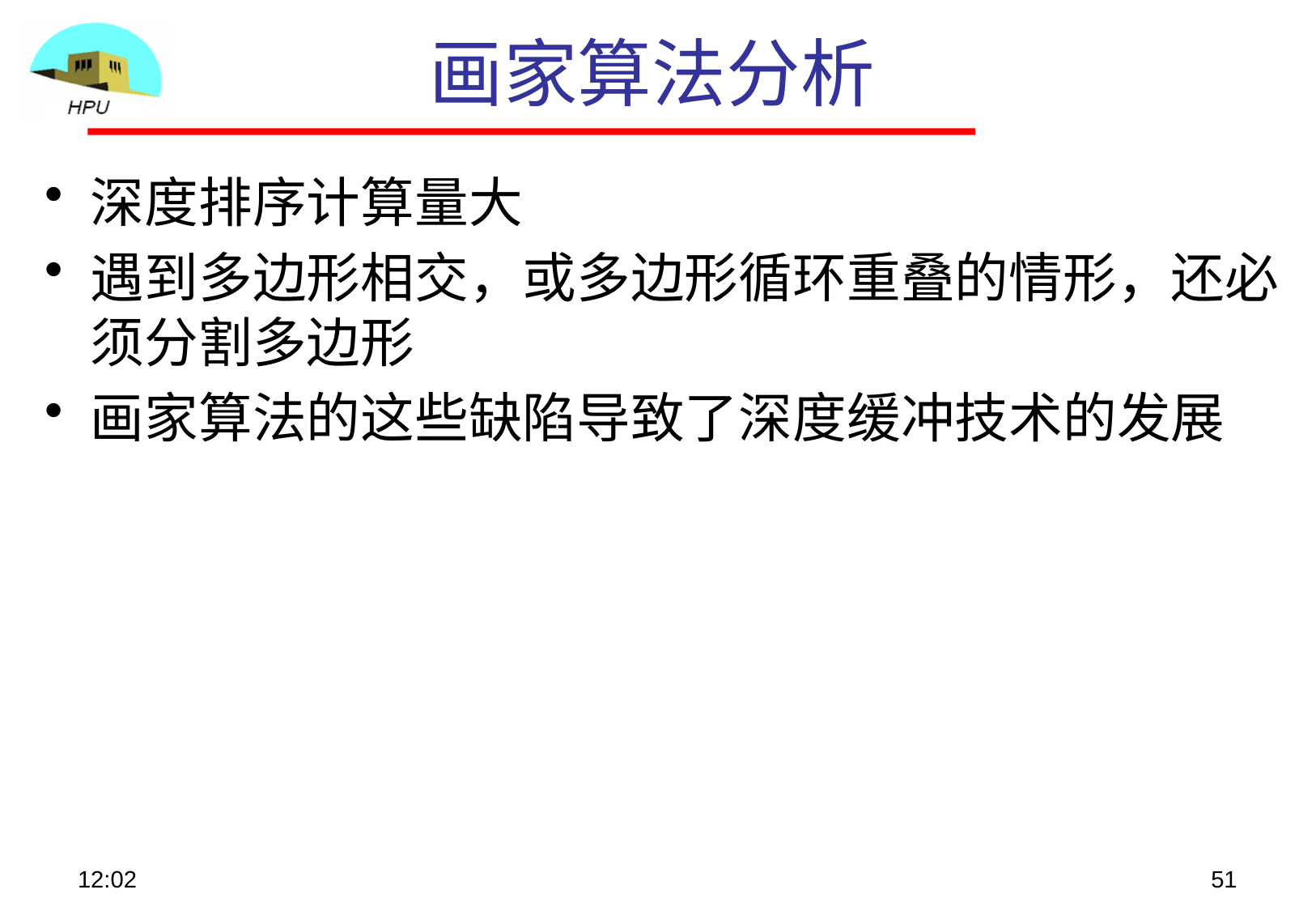

# 画家算法分析
深度排序计算量大
遇到多边形相交，或多边形循环重叠的情形，还必须分割多边形
画家算法的这些缺陷导致了深度缓冲技术的发展
12:02
51